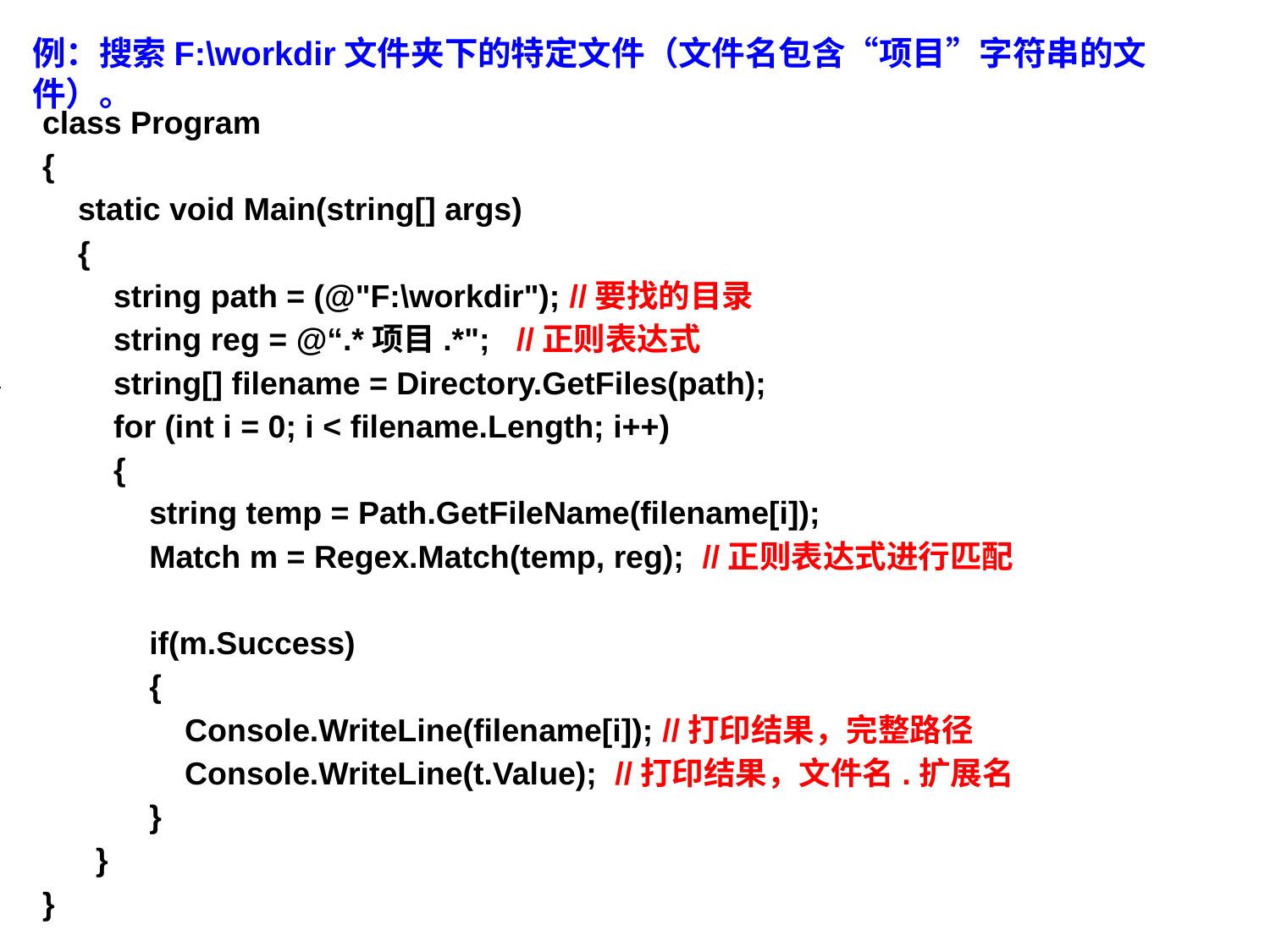

例：搜索F:\workdir文件夹下的特定文件（文件名包含“项目”字符串的文件）。
class Program
{
    static void Main(string[] args)
    {
        string path = (@"F:\workdir"); //要找的目录
        string reg = @“.*项目.*";   //正则表达式
        string[] filename = Directory.GetFiles(path);
        for (int i = 0; i < filename.Length; i++)
        {
            string temp = Path.GetFileName(filename[i]);
            Match m = Regex.Match(temp, reg);  //正则表达式进行匹配

            if(m.Success)
            {
                Console.WriteLine(filename[i]); //打印结果，完整路径
                Console.WriteLine(t.Value);  //打印结果，文件名.扩展名
            }
      }
}